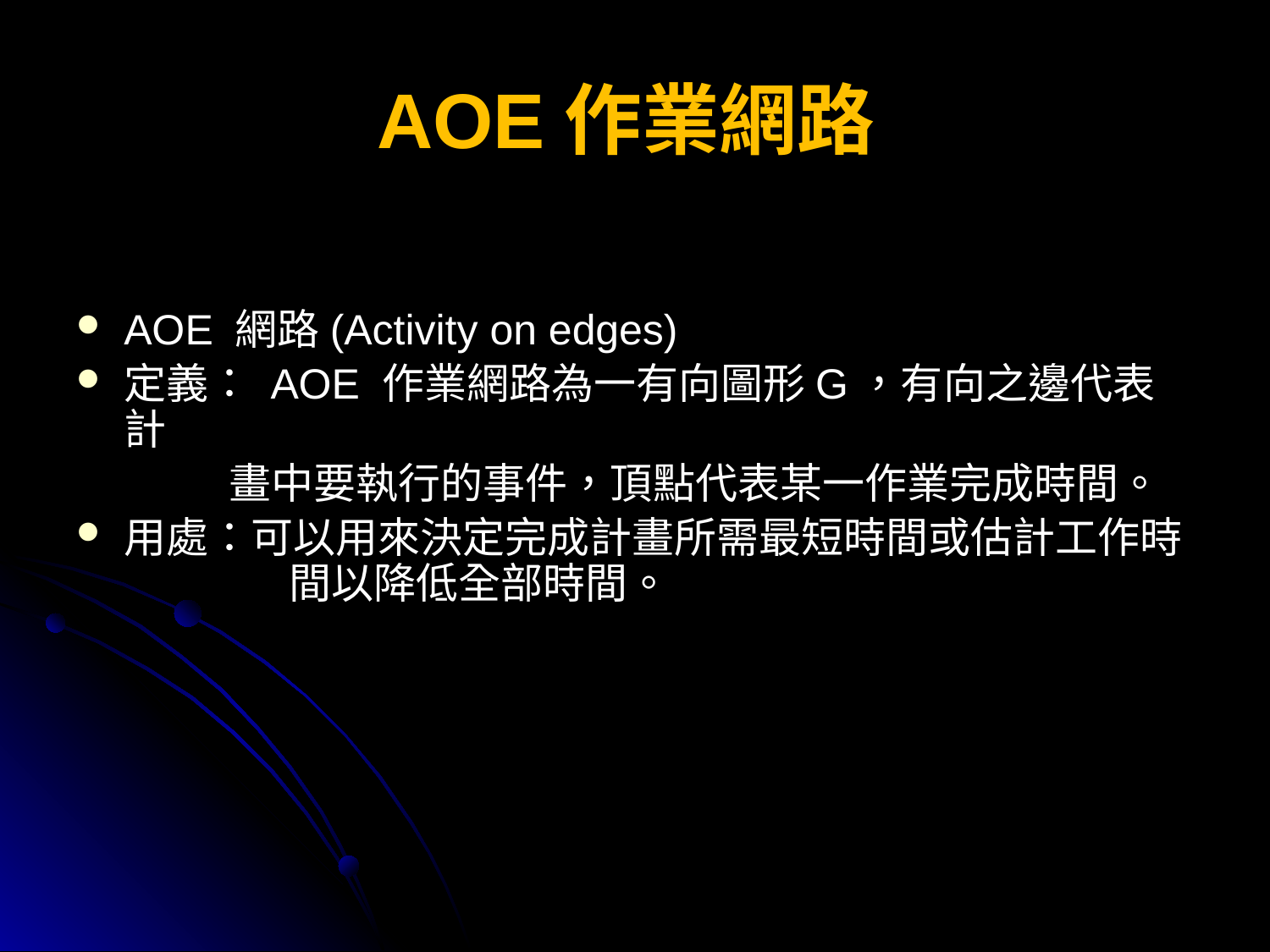

# AOE作業網路
AOE 網路(Activity on edges)
定義： AOE 作業網路為一有向圖形G，有向之邊代表計
               畫中要執行的事件，頂點代表某一作業完成時間。
用處：可以用來決定完成計畫所需最短時間或估計工作時           	    間以降低全部時間。